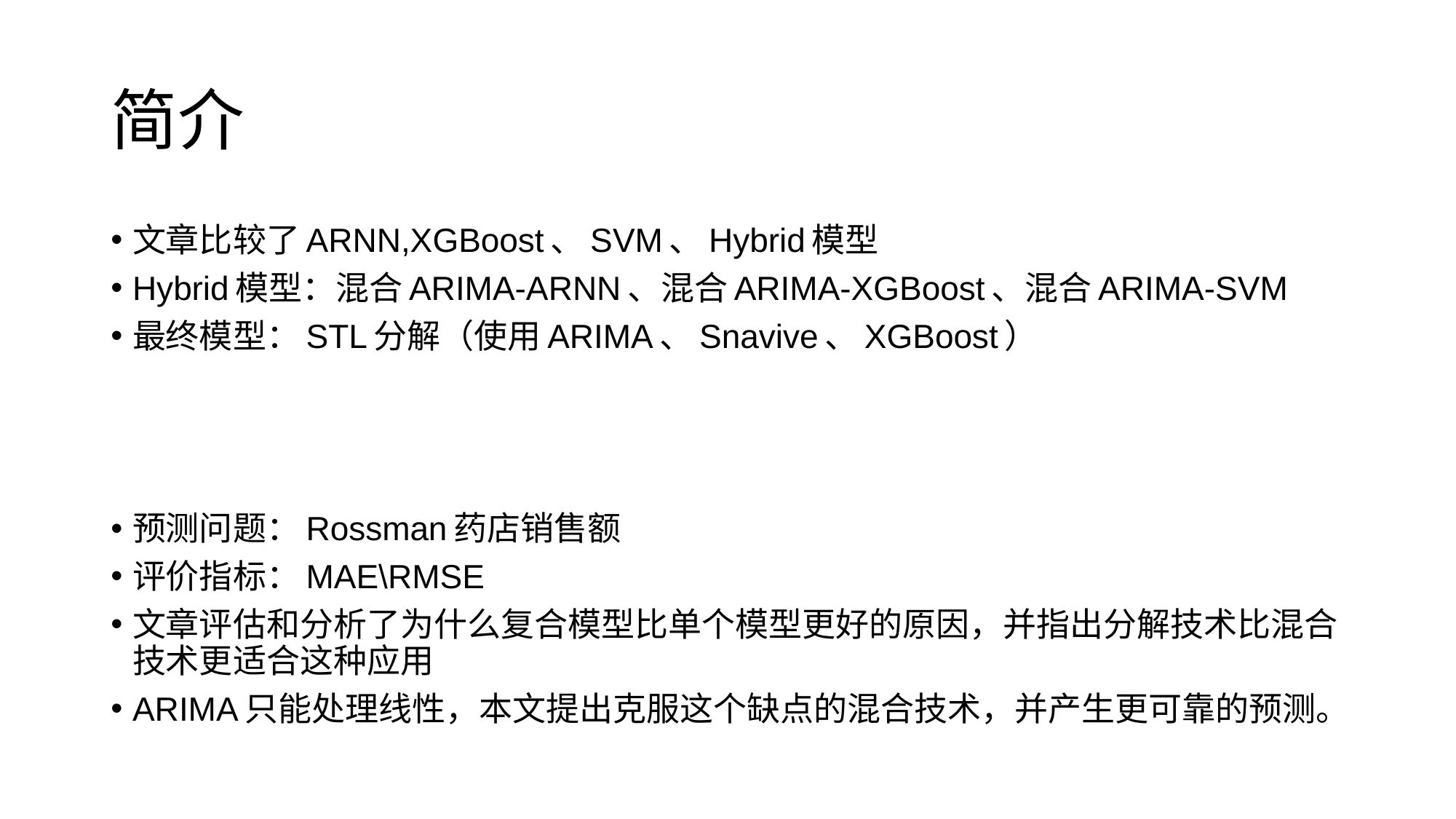

# 简介
文章比较了ARNN,XGBoost、SVM、Hybrid模型
Hybrid模型：混合ARIMA-ARNN、混合ARIMA-XGBoost、混合ARIMA-SVM
最终模型：STL分解（使用ARIMA、Snavive、XGBoost）
预测问题：Rossman药店销售额
评价指标：MAE\RMSE
文章评估和分析了为什么复合模型比单个模型更好的原因，并指出分解技术比混合技术更适合这种应用
ARIMA只能处理线性，本文提出克服这个缺点的混合技术，并产生更可靠的预测。